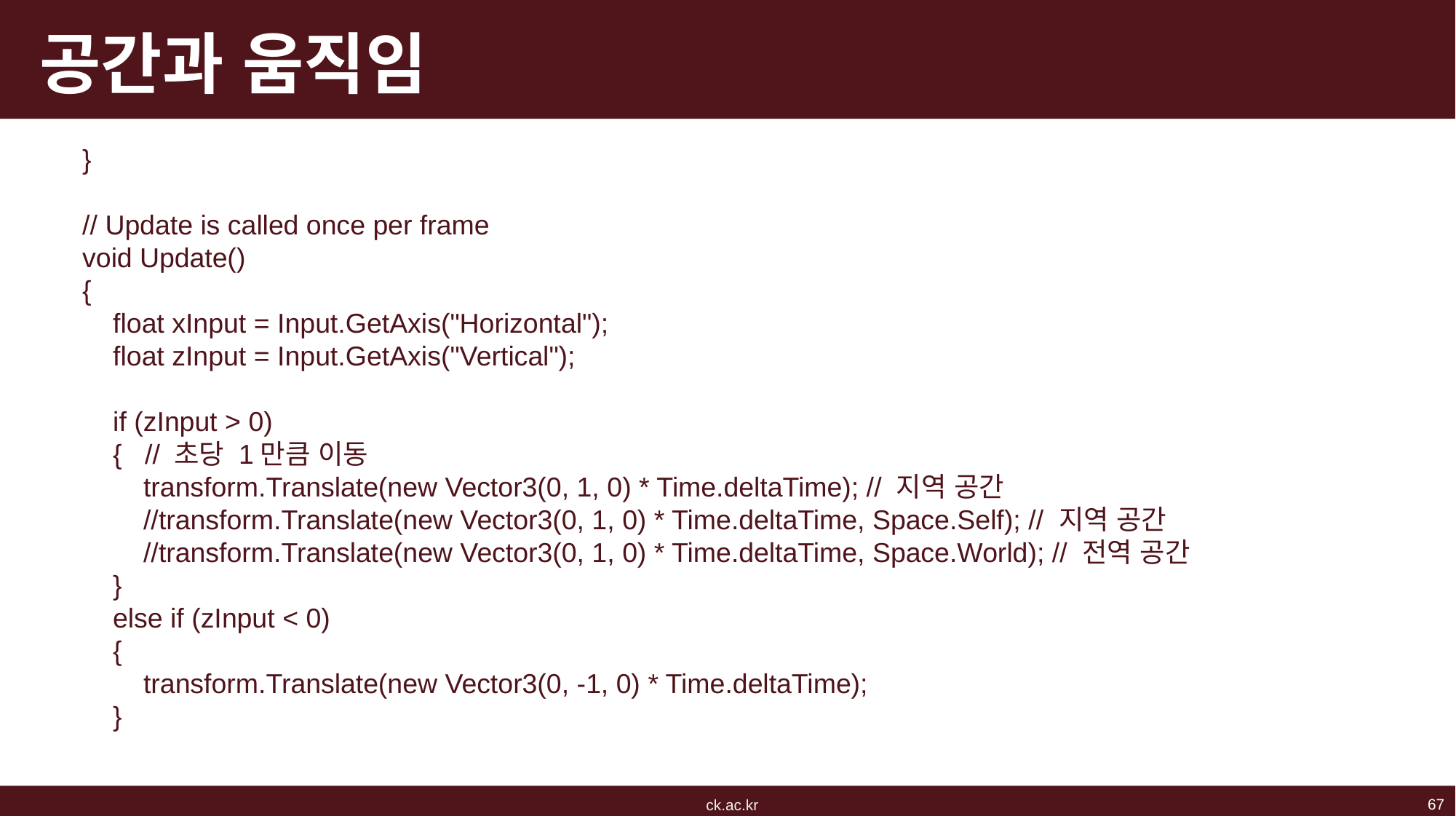

# 공간과 움직임
    }

    // Update is called once per frame
    void Update()
    {
        float xInput = Input.GetAxis("Horizontal");
        float zInput = Input.GetAxis("Vertical");

        if (zInput > 0)
        {   // 초당 1만큼 이동
            transform.Translate(new Vector3(0, 1, 0) * Time.deltaTime); // 지역 공간
            //transform.Translate(new Vector3(0, 1, 0) * Time.deltaTime, Space.Self); // 지역 공간
            //transform.Translate(new Vector3(0, 1, 0) * Time.deltaTime, Space.World); // 전역 공간
        }
        else if (zInput < 0)
        {
            transform.Translate(new Vector3(0, -1, 0) * Time.deltaTime);
        }

67
ck.ac.kr